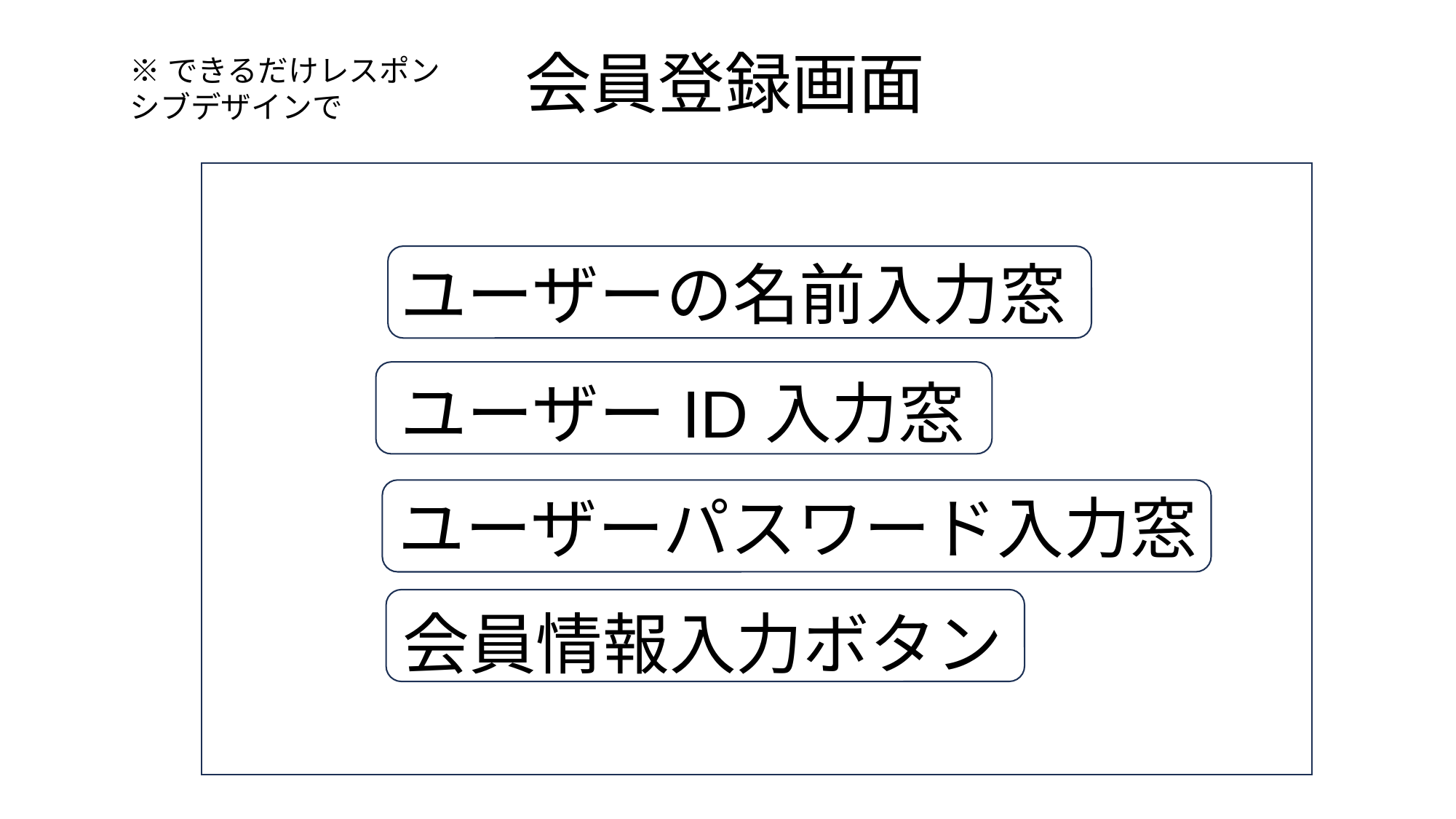

会員登録画面
※できるだけレスポンシブデザインで

ユーザーの名前入力窓

ユーザーID入力窓

ユーザーパスワード入力窓

会員情報入力ボタン